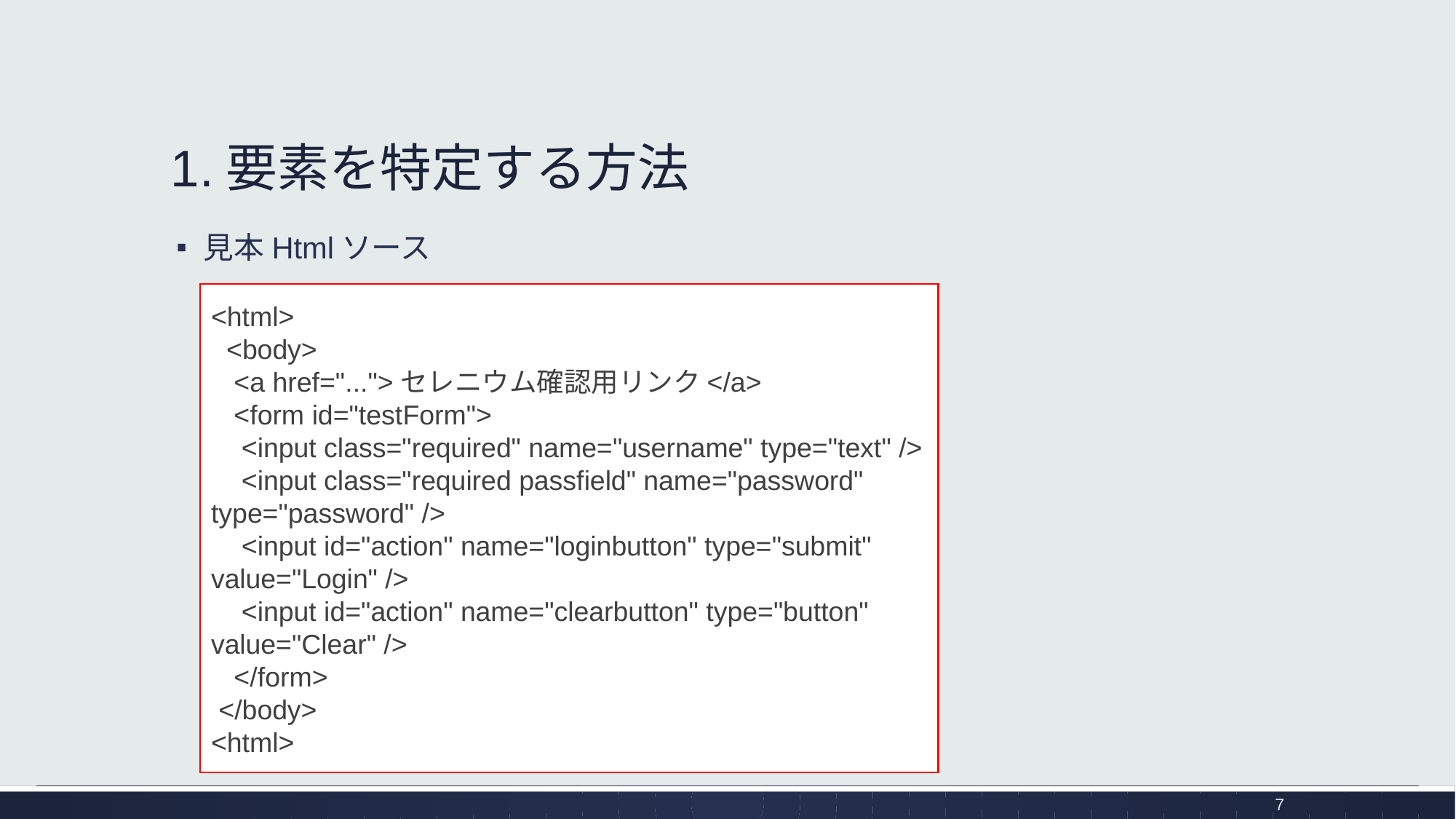

# 1.要素を特定する方法
見本Htmlソース
<html>
  <body>
   <a href="...">セレニウム確認用リンク</a>
   <form id="testForm">
    <input class="required" name="username" type="text" />
    <input class="required passfield" name="password" type="password" />
    <input id="action" name="loginbutton" type="submit" value="Login" />
    <input id="action" name="clearbutton" type="button" value="Clear" />
   </form>
 </body>
<html>
7